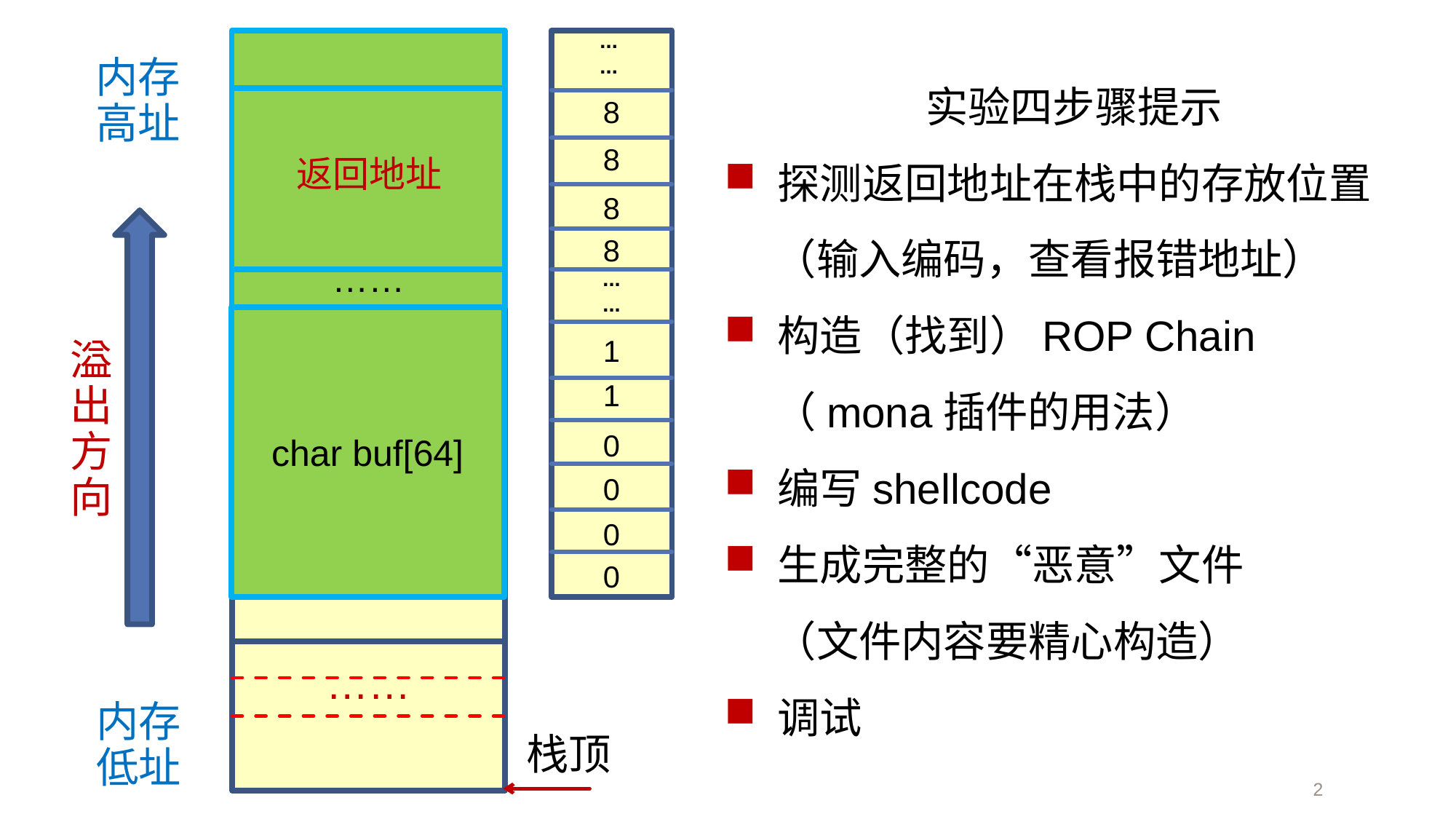

...
...

8
8
8
8
...
...
1
1
0
0
0
0

……
内存
高址
返回地址

char buf[64]
溢出方向

……
内存
低址
栈顶
实验四步骤提示
探测返回地址在栈中的存放位置
（输入编码，查看报错地址）
构造（找到）ROP Chain
（mona插件的用法）
编写shellcode
生成完整的“恶意”文件
（文件内容要精心构造）
调试
2